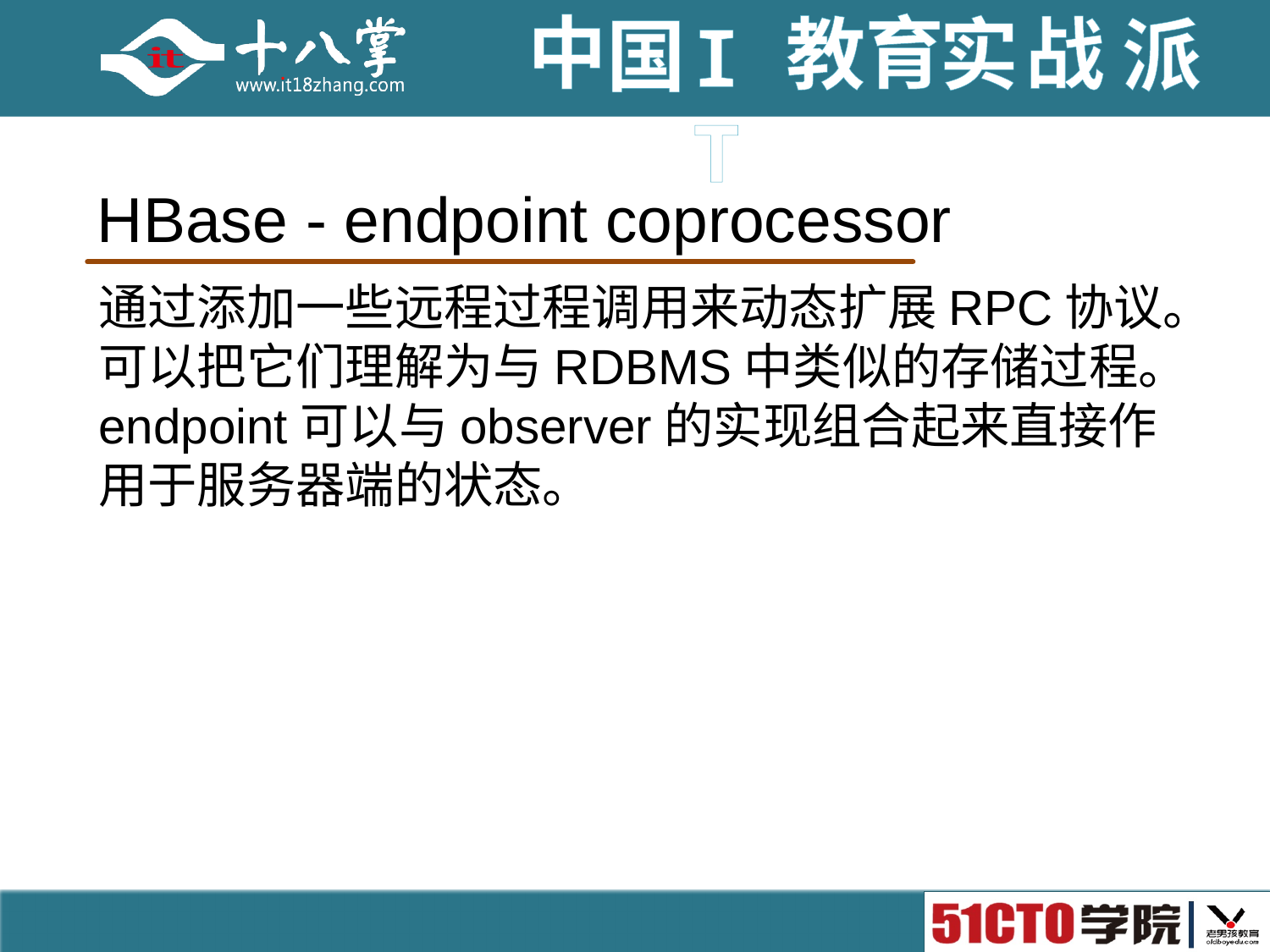

# HBase - endpoint coprocessor
通过添加一些远程过程调用来动态扩展RPC协议。可以把它们理解为与RDBMS中类似的存储过程。endpoint可以与observer的实现组合起来直接作用于服务器端的状态。